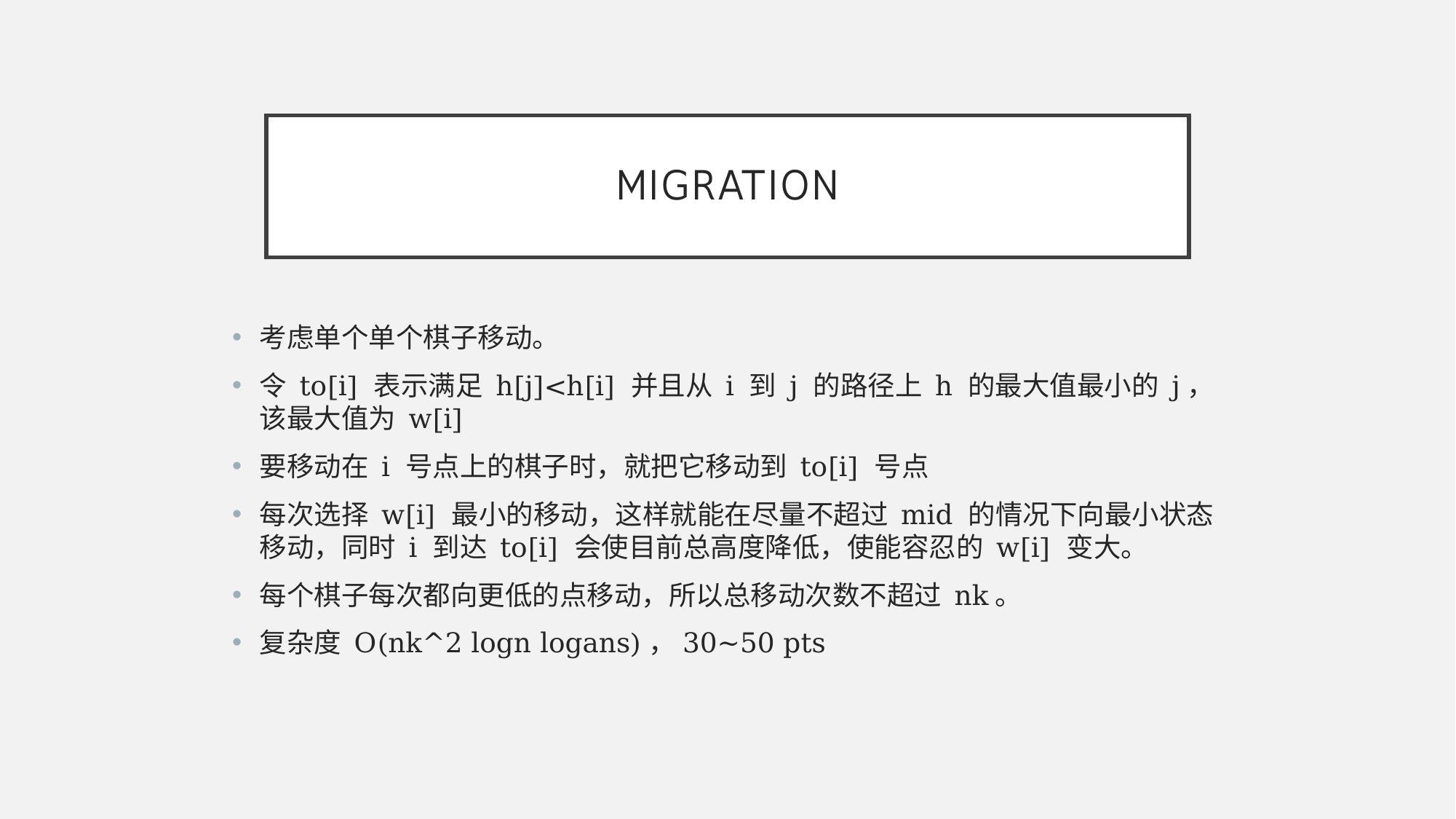

# migration
考虑单个单个棋子移动。
令 to[i] 表示满足 h[j]<h[i] 并且从 i 到 j 的路径上 h 的最大值最小的 j，该最大值为 w[i]
要移动在 i 号点上的棋子时，就把它移动到 to[i] 号点
每次选择 w[i] 最小的移动，这样就能在尽量不超过 mid 的情况下向最小状态移动，同时 i 到达 to[i] 会使目前总高度降低，使能容忍的 w[i] 变大。
每个棋子每次都向更低的点移动，所以总移动次数不超过 nk。
复杂度 O(nk^2 logn logans)，30~50 pts